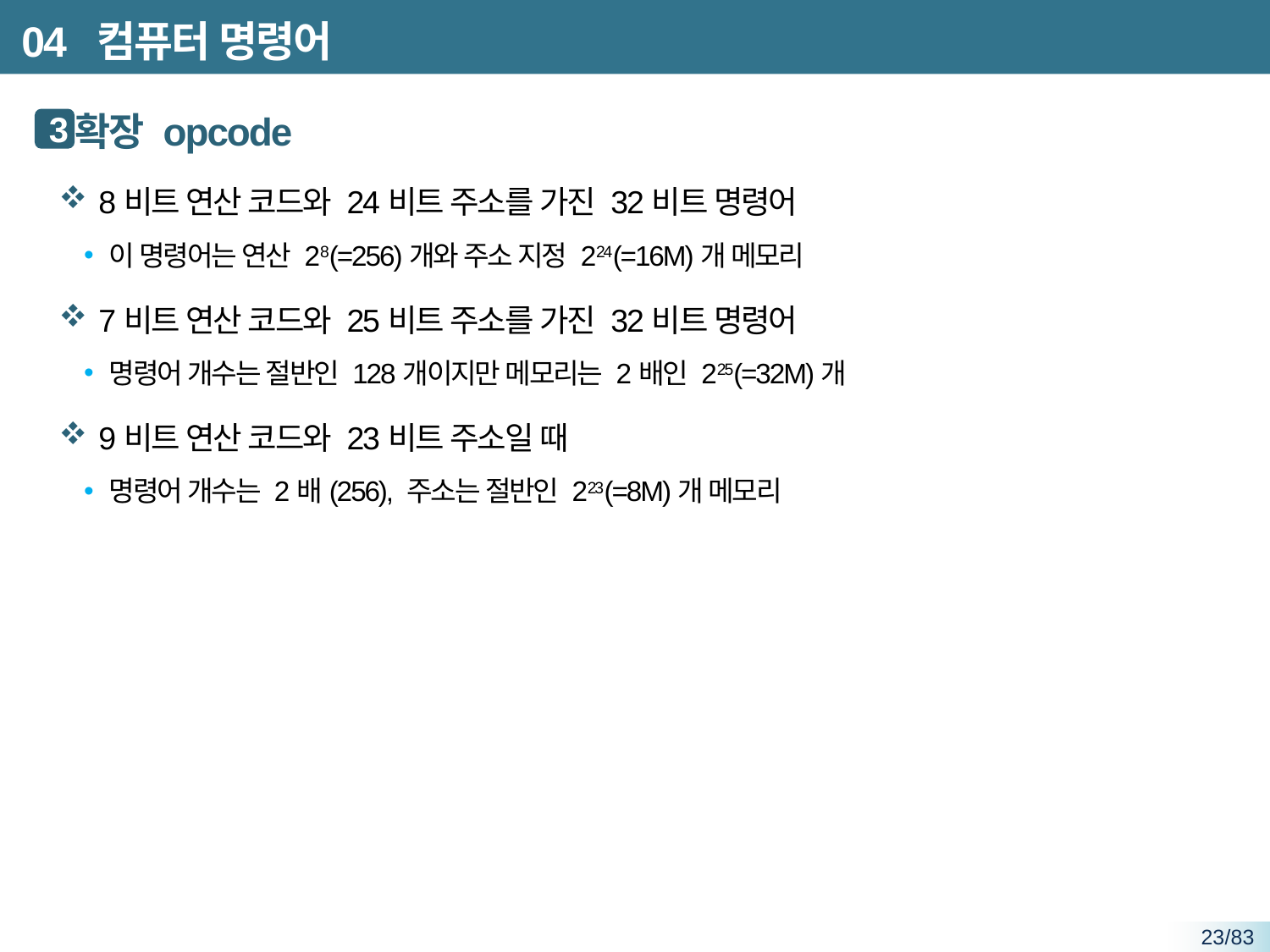

# 04  컴퓨터 명령어
      확장 opcode
8비트 연산 코드와 24비트 주소를 가진 32비트 명령어
이 명령어는 연산 28(=256)개와 주소 지정 224(=16M)개 메모리
7비트 연산 코드와 25비트 주소를 가진 32비트 명령어
명령어 개수는 절반인 128개이지만 메모리는 2배인 225(=32M)개
9비트 연산 코드와 23비트 주소일 때
명령어 개수는 2배(256), 주소는 절반인 223(=8M)개 메모리
3